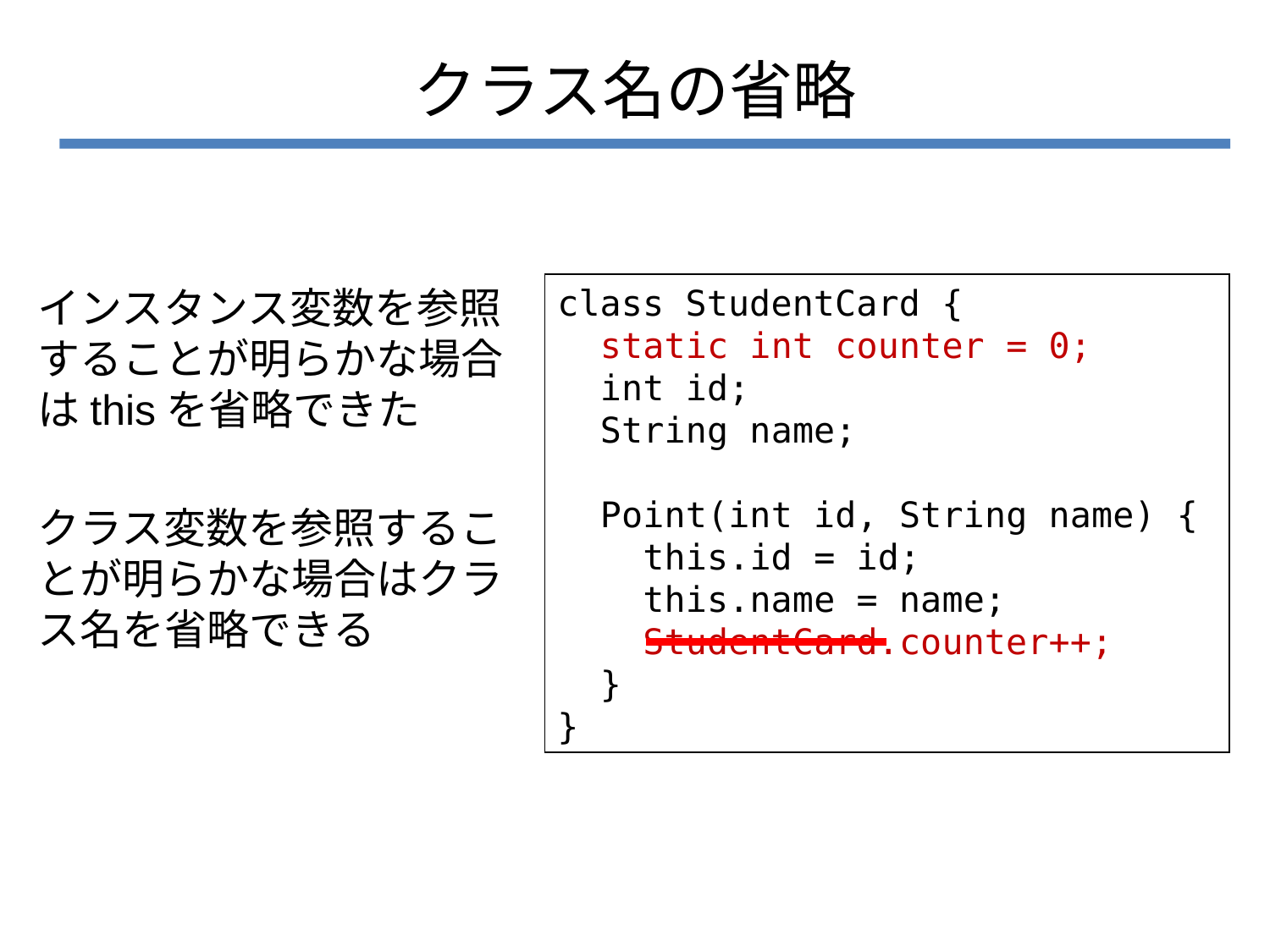

# クラス名の省略
class StudentCard {
  static int counter = 0;
  int id;
  String name;

  Point(int id, String name) {
    this.id = id;
    this.name = name;
    StudentCard.counter++;
  }
}
インスタンス変数を参照することが明らかな場合はthisを省略できた

クラス変数を参照することが明らかな場合はクラス名を省略できる